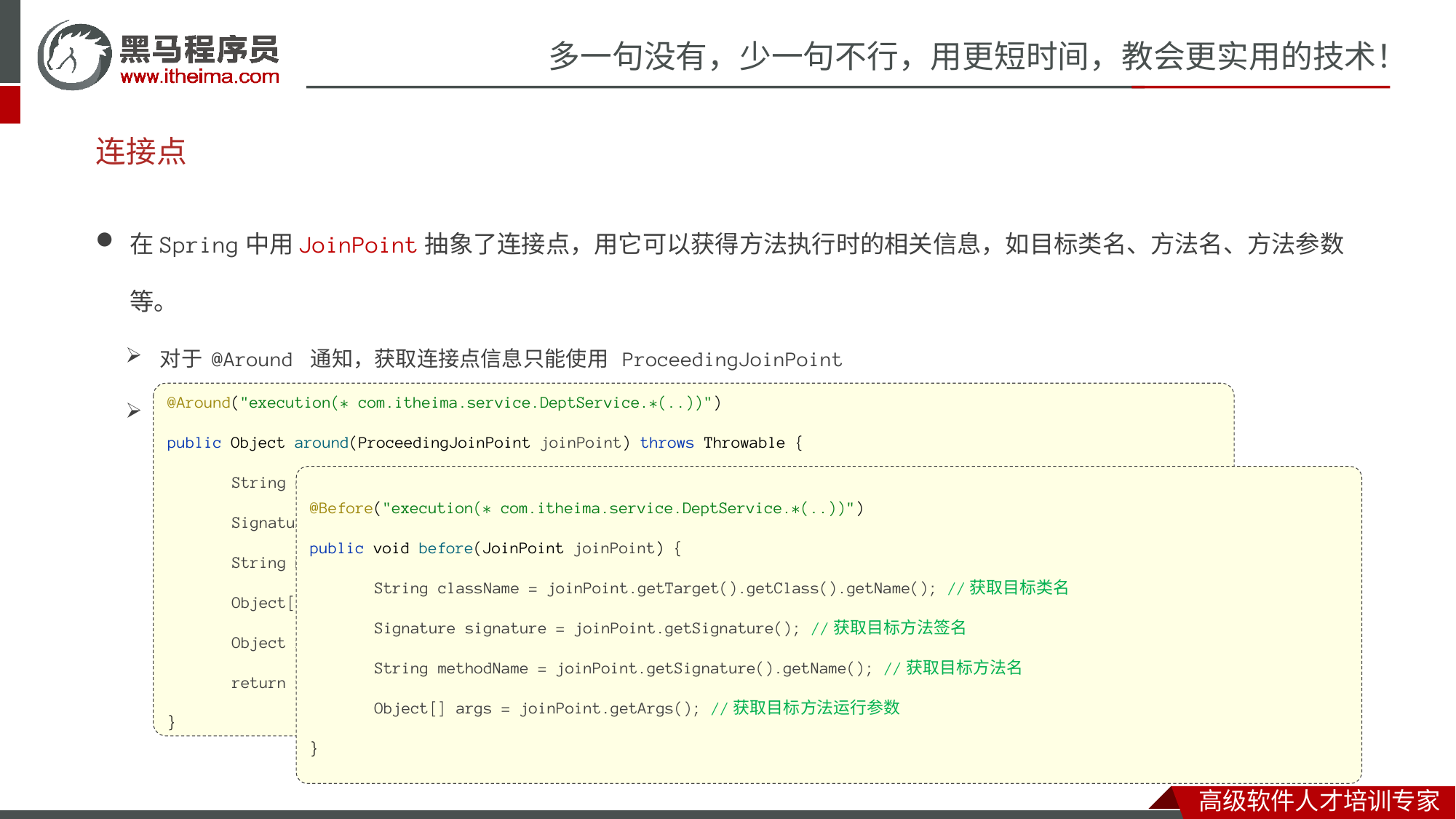

# 连接点
在Spring中用JoinPoint抽象了连接点，用它可以获得方法执行时的相关信息，如目标类名、方法名、方法参数等。
对于 @Around 通知，获取连接点信息只能使用  ProceedingJoinPoint
对于其他四种通知，获取连接点信息只能使用 JoinPoint ，它是 ProceedingJoinPoint 的父类型
@Around("execution(* com.itheima.service.DeptService.*(..))")
public Object around(ProceedingJoinPoint joinPoint) throws Throwable {
String className = joinPoint.getTarget().getClass().getName(); //获取目标类名
Signature signature = joinPoint.getSignature(); //获取目标方法签名
String methodName = joinPoint.getSignature().getName(); //获取目标方法名
Object[] args = joinPoint.getArgs(); //获取目标方法运行参数
Object res = joinPoint.proceed(); //执行原始方法,获取返回值（环绕通知）
return res;
}
@Before("execution(* com.itheima.service.DeptService.*(..))")
public void before(JoinPoint joinPoint) {
String className = joinPoint.getTarget().getClass().getName(); //获取目标类名
Signature signature = joinPoint.getSignature(); //获取目标方法签名
String methodName = joinPoint.getSignature().getName(); //获取目标方法名
Object[] args = joinPoint.getArgs(); //获取目标方法运行参数
}